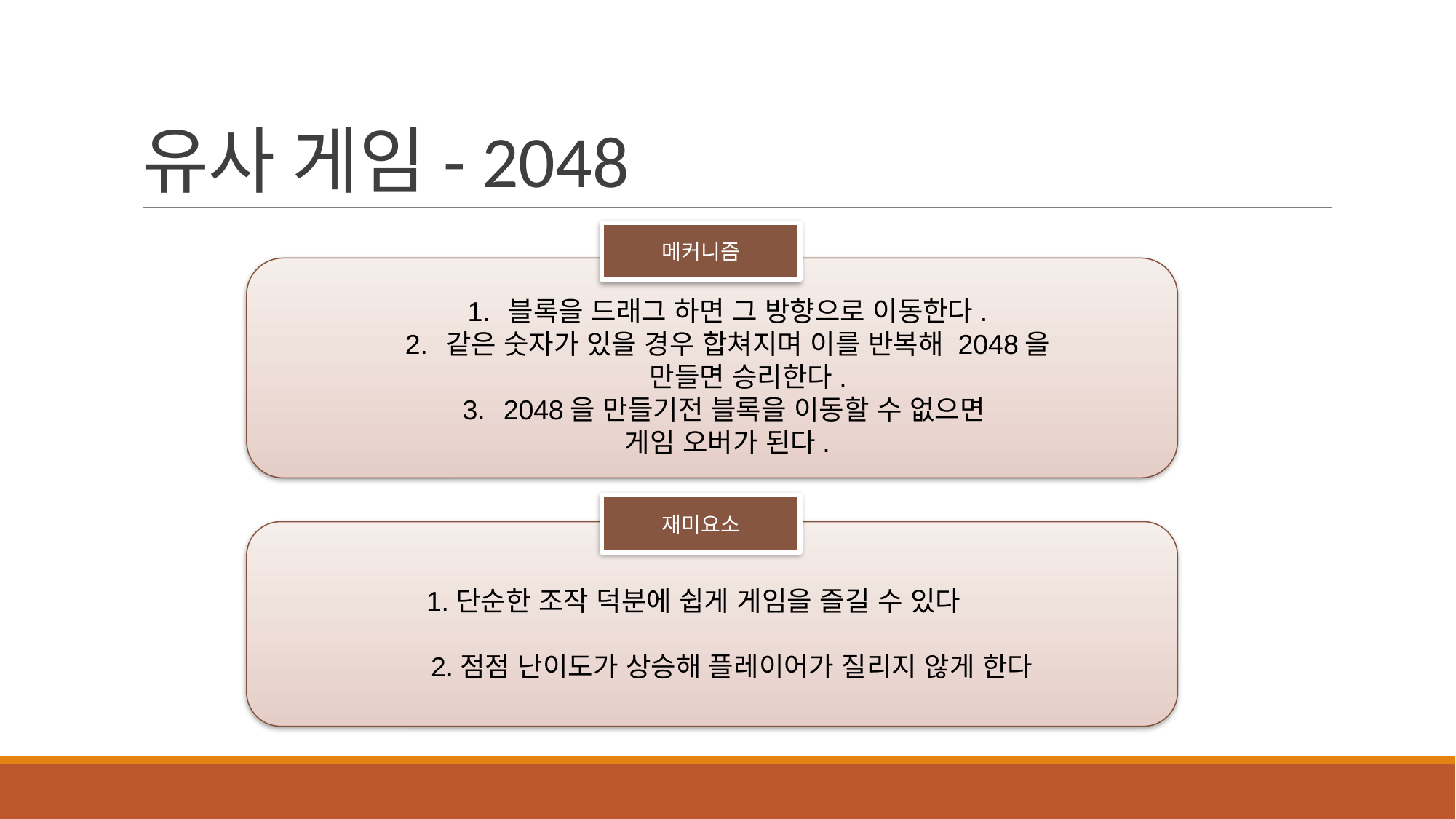

# 유사 게임- 2048
메커니즘

블록을 드래그 하면 그 방향으로 이동한다.
같은 숫자가 있을 경우 합쳐지며 이를 반복해 2048을 만들면 승리한다.
2048을 만들기전 블록을 이동할 수 없으면
게임 오버가 된다.
재미요소

1.단순한 조작 덕분에 쉽게 게임을 즐길 수 있다

          2.점점 난이도가 상승해 플레이어가 질리지 않게 한다